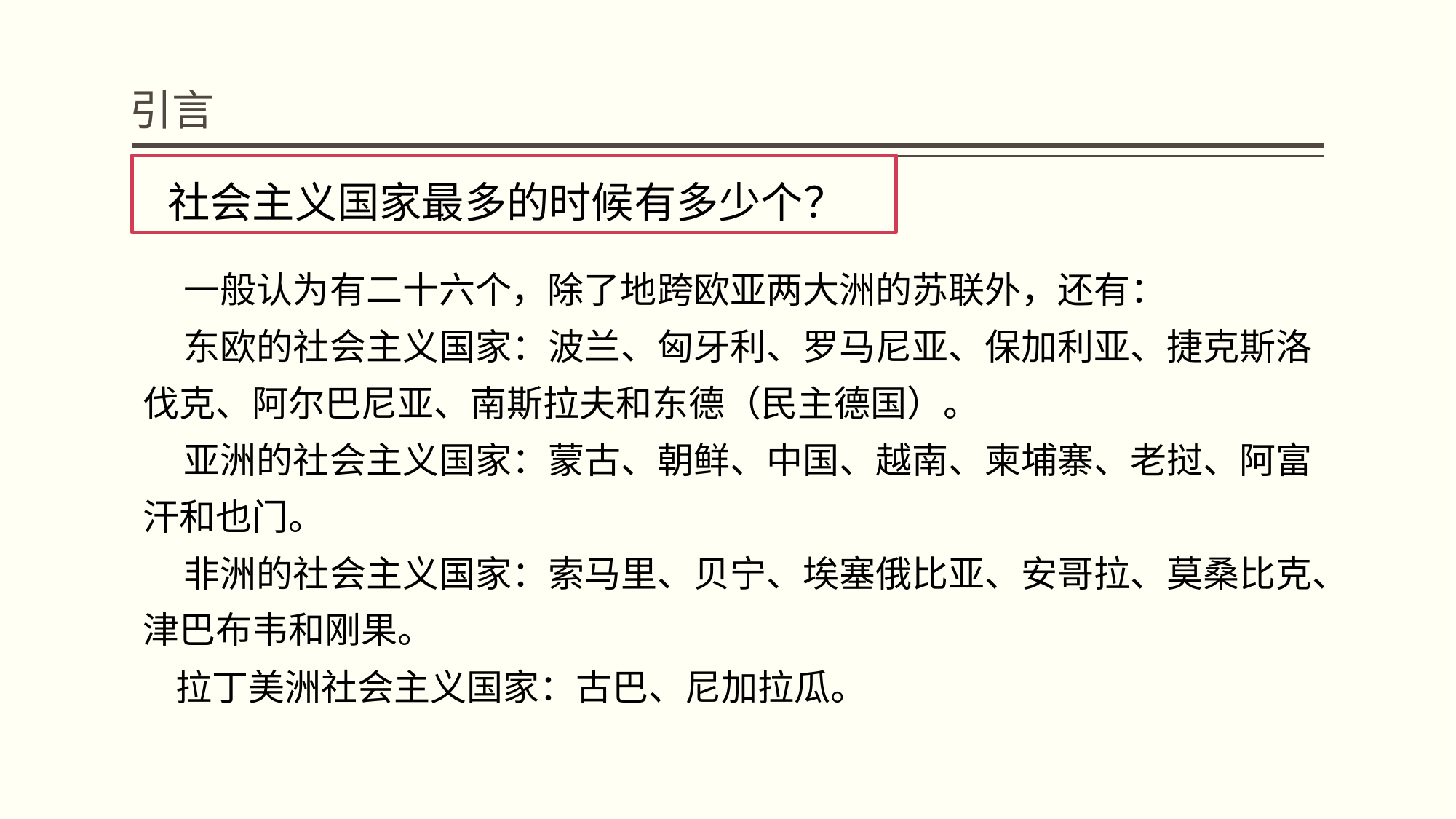

# 引言
  社会主义国家最多的时候有多少个？
    一般认为有二十六个，除了地跨欧亚两大洲的苏联外，还有：
    东欧的社会主义国家：波兰、匈牙利、罗马尼亚、保加利亚、捷克斯洛伐克、阿尔巴尼亚、南斯拉夫和东德（民主德国）。
    亚洲的社会主义国家：蒙古、朝鲜、中国、越南、柬埔寨、老挝、阿富汗和也门。
    非洲的社会主义国家：索马里、贝宁、埃塞俄比亚、安哥拉、莫桑比克、津巴布韦和刚果。
   拉丁美洲社会主义国家：古巴、尼加拉瓜。